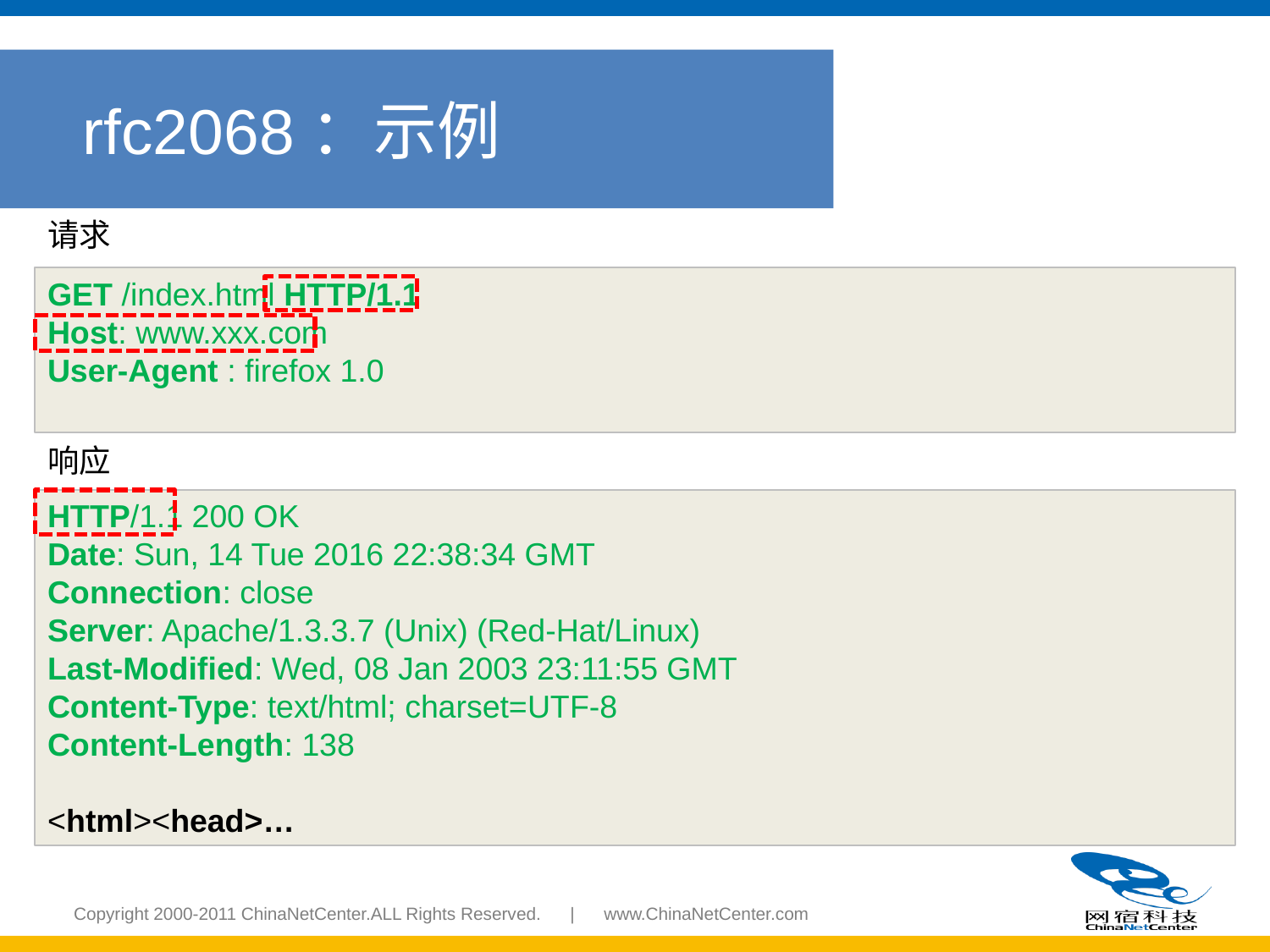

rfc2068：示例
请求
GET /index.html HTTP/1.1
Host: www.xxx.com
User-Agent : firefox 1.0

响应
HTTP/1.1 200 OK
Date: Sun, 14 Tue 2016 22:38:34 GMT
Connection: close
Server: Apache/1.3.3.7 (Unix) (Red-Hat/Linux)
Last-Modified: Wed, 08 Jan 2003 23:11:55 GMT
Content-Type: text/html; charset=UTF-8
Content-Length: 138

<html><head>…